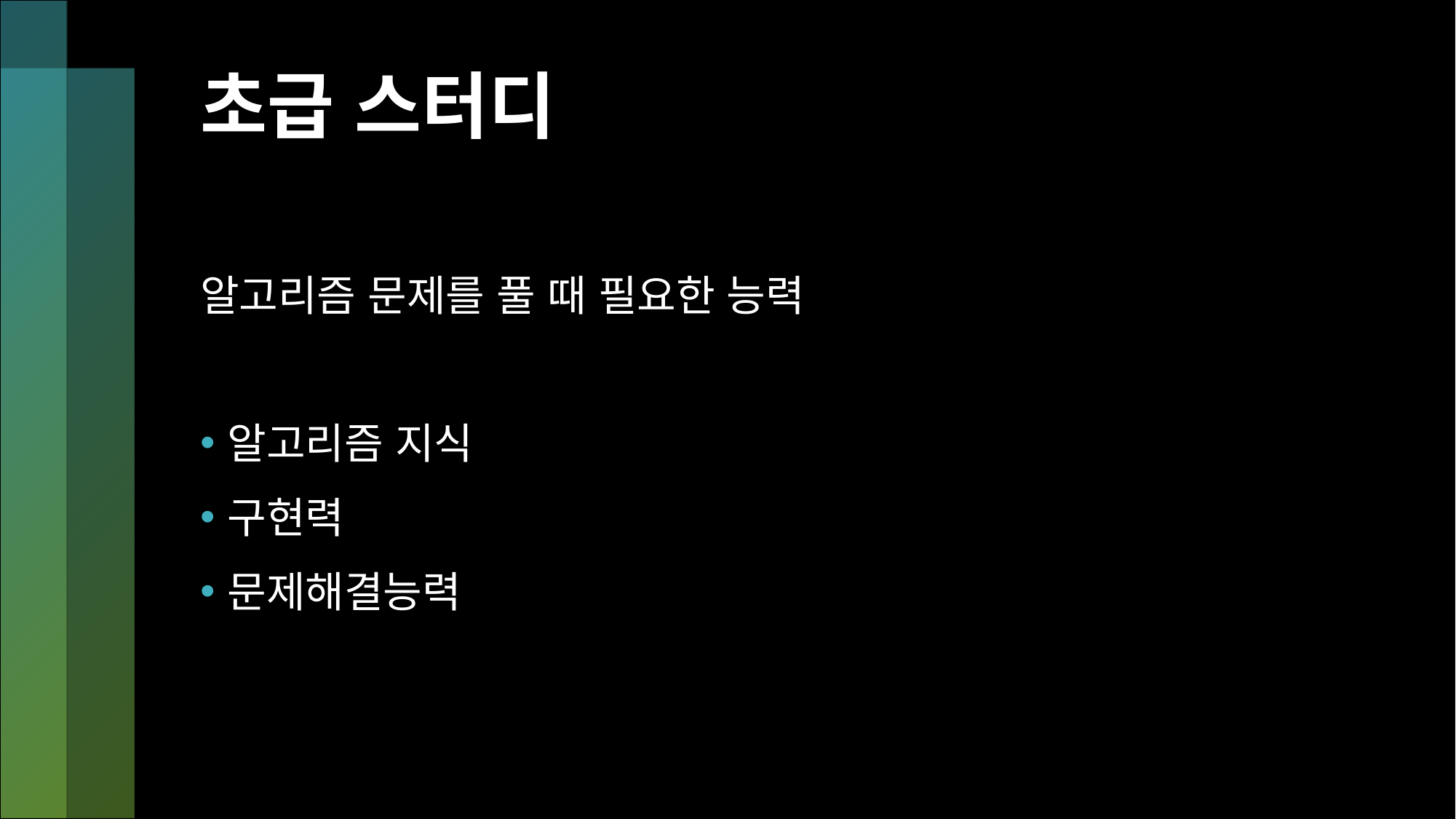

# 초급 스터디
알고리즘 문제를 풀 때 필요한 능력

알고리즘 지식
구현력
문제해결능력